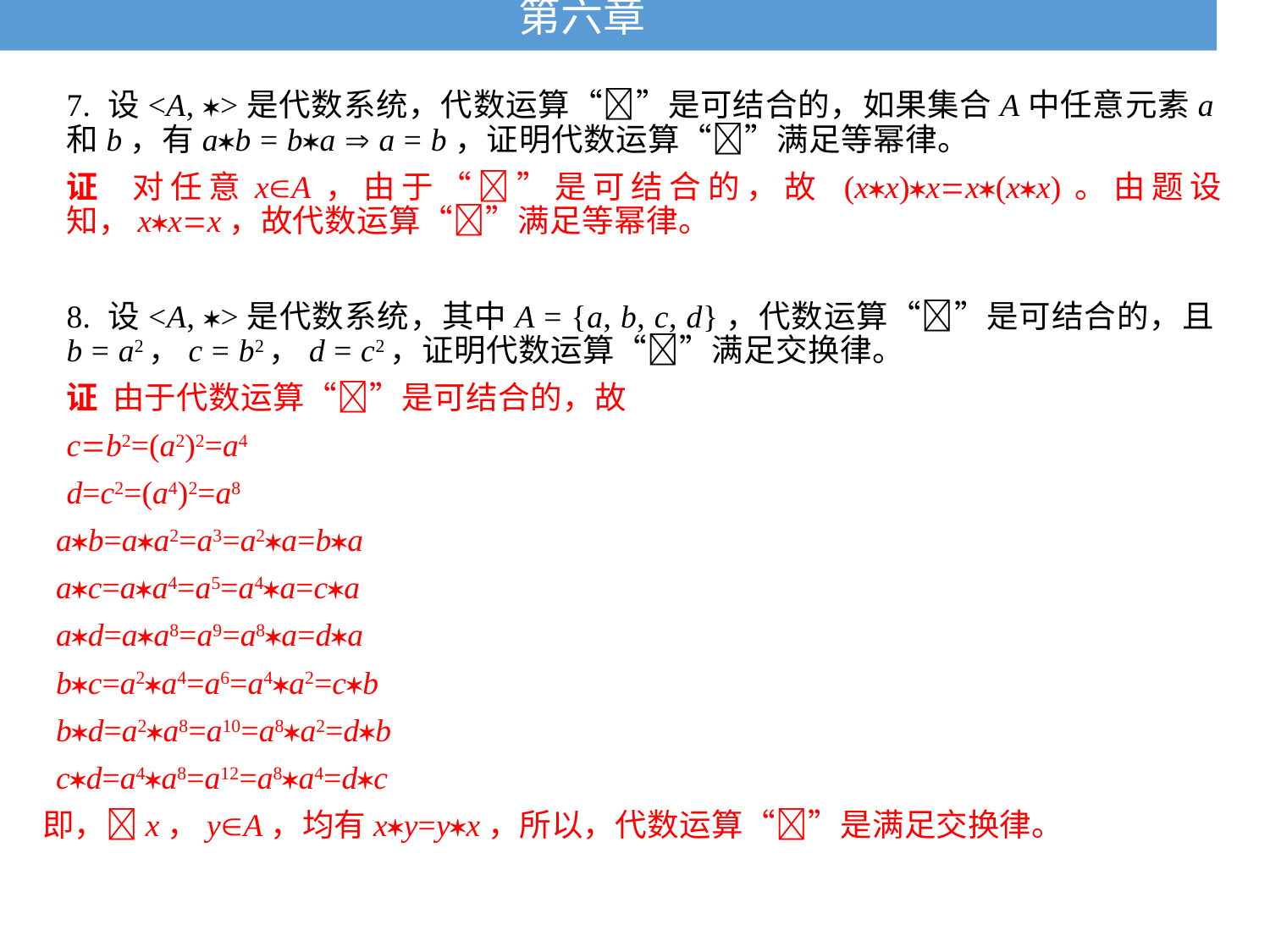

# 第六章
7. 设<A, ∗>是代数系统，代数运算“∗”是可结合的，如果集合A中任意元素a和b，有a∗b = b∗a ⇒ a = b，证明代数运算“∗”满足等幂律。
证  对任意x∈A，由于“∗”是可结合的，故 (x∗x)∗x=x∗(x∗x)。由题设知，x∗x=x，故代数运算“∗”满足等幂律。

8. 设<A, ∗>是代数系统，其中A = {a, b, c, d}，代数运算“∗”是可结合的，且b = a2，c = b2，d = c2，证明代数运算“∗”满足交换律。
证  由于代数运算“∗”是可结合的，故
c=b2=(a2)2=a4
d=c2=(a4)2=a8
a∗b=a∗a2=a3=a2∗a=b∗a
a∗c=a∗a4=a5=a4∗a=c∗a
a∗d=a∗a8=a9=a8∗a=d∗a
b∗c=a2∗a4=a6=a4∗a2=c∗b
b∗d=a2∗a8=a10=a8∗a2=d∗b
c∗d=a4∗a8=a12=a8∗a4=d∗c
即，∀x，y∈A，均有x∗y=y∗x，所以，代数运算“∗”是满足交换律。